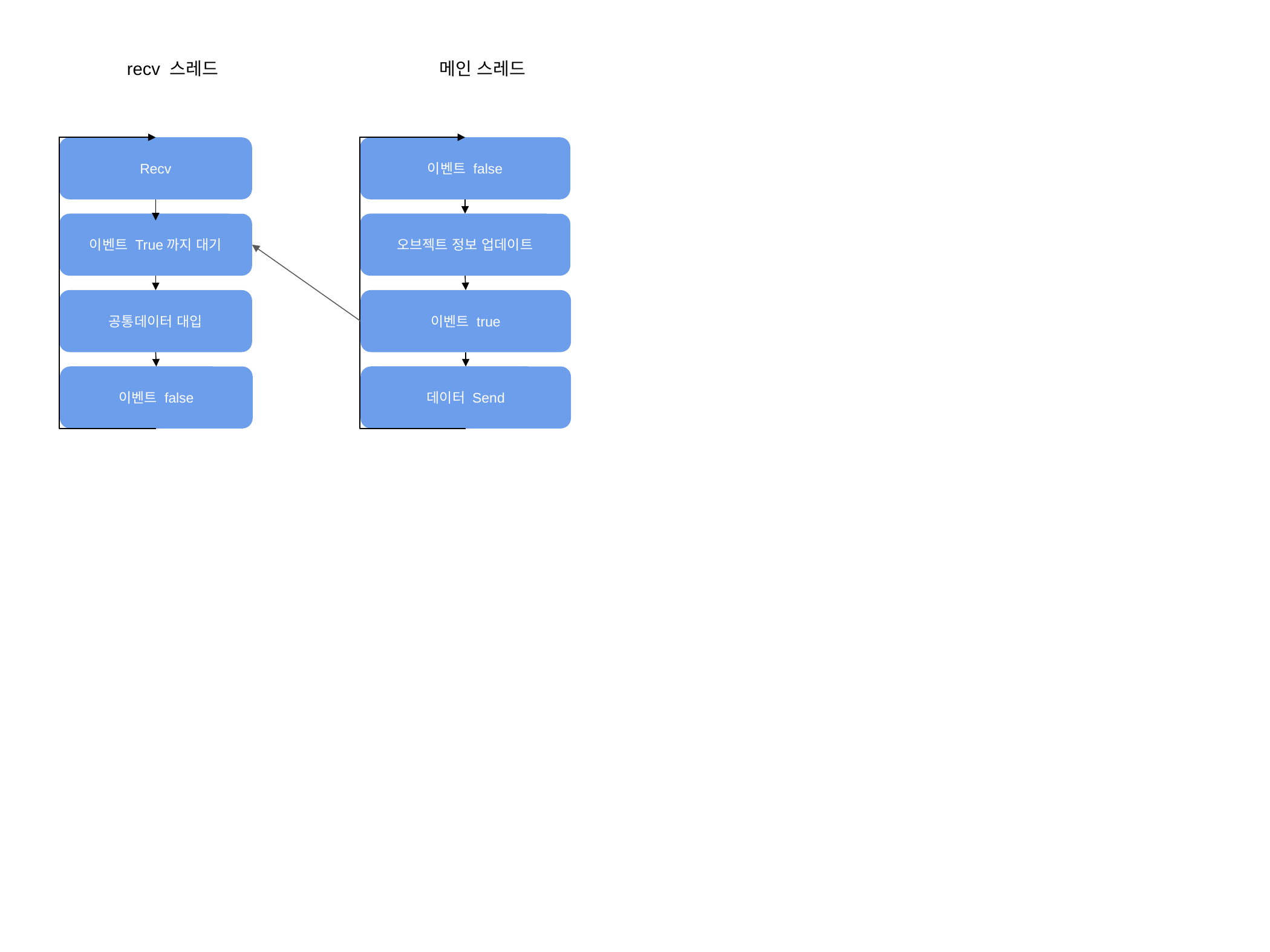

recv 스레드
메인 스레드
Recv
이벤트 false
이벤트 True까지 대기
오브젝트 정보 업데이트
공통데이터 대입
이벤트 true
이벤트 false
데이터 Send